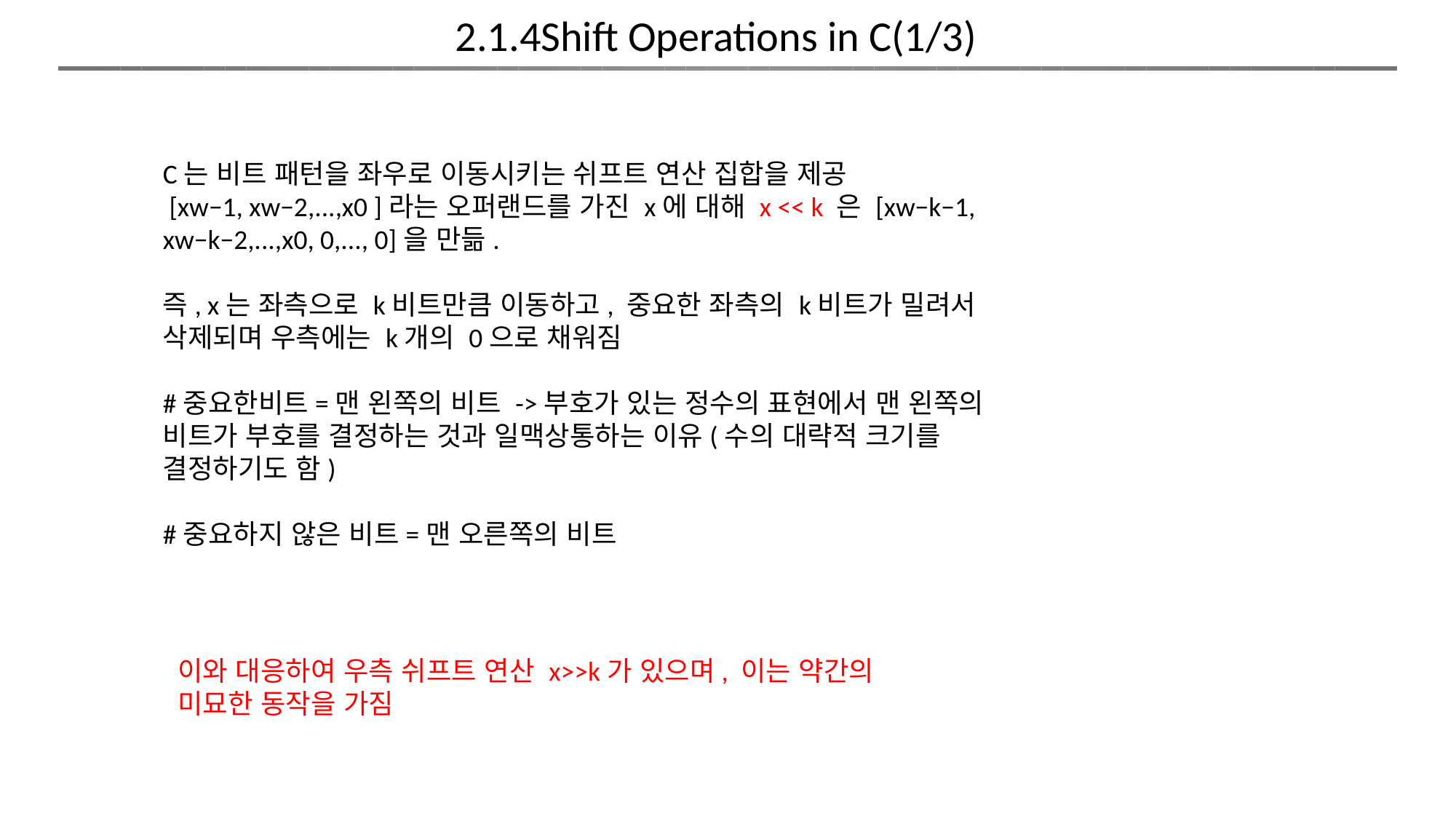

2.1.4Shift Operations in C(1/3)

C는 비트 패턴을 좌우로 이동시키는 쉬프트 연산 집합을 제공
 [xw−1, xw−2,...,x0 ]라는 오퍼랜드를 가진 x에 대해 x << k 은 [xw−k−1, xw−k−2,...,x0, 0,..., 0]을 만듦.

즉, x는 좌측으로 k비트만큼 이동하고, 중요한 좌측의 k비트가 밀려서 삭제되며 우측에는 k개의 0으로 채워짐

#중요한비트=맨 왼쪽의 비트 ->부호가 있는 정수의 표현에서 맨 왼쪽의 비트가 부호를 결정하는 것과 일맥상통하는 이유(수의 대략적 크기를 결정하기도 함)

#중요하지 않은 비트=맨 오른쪽의 비트
이와 대응하여 우측 쉬프트 연산 x>>k가 있으며, 이는 약간의 미묘한 동작을 가짐